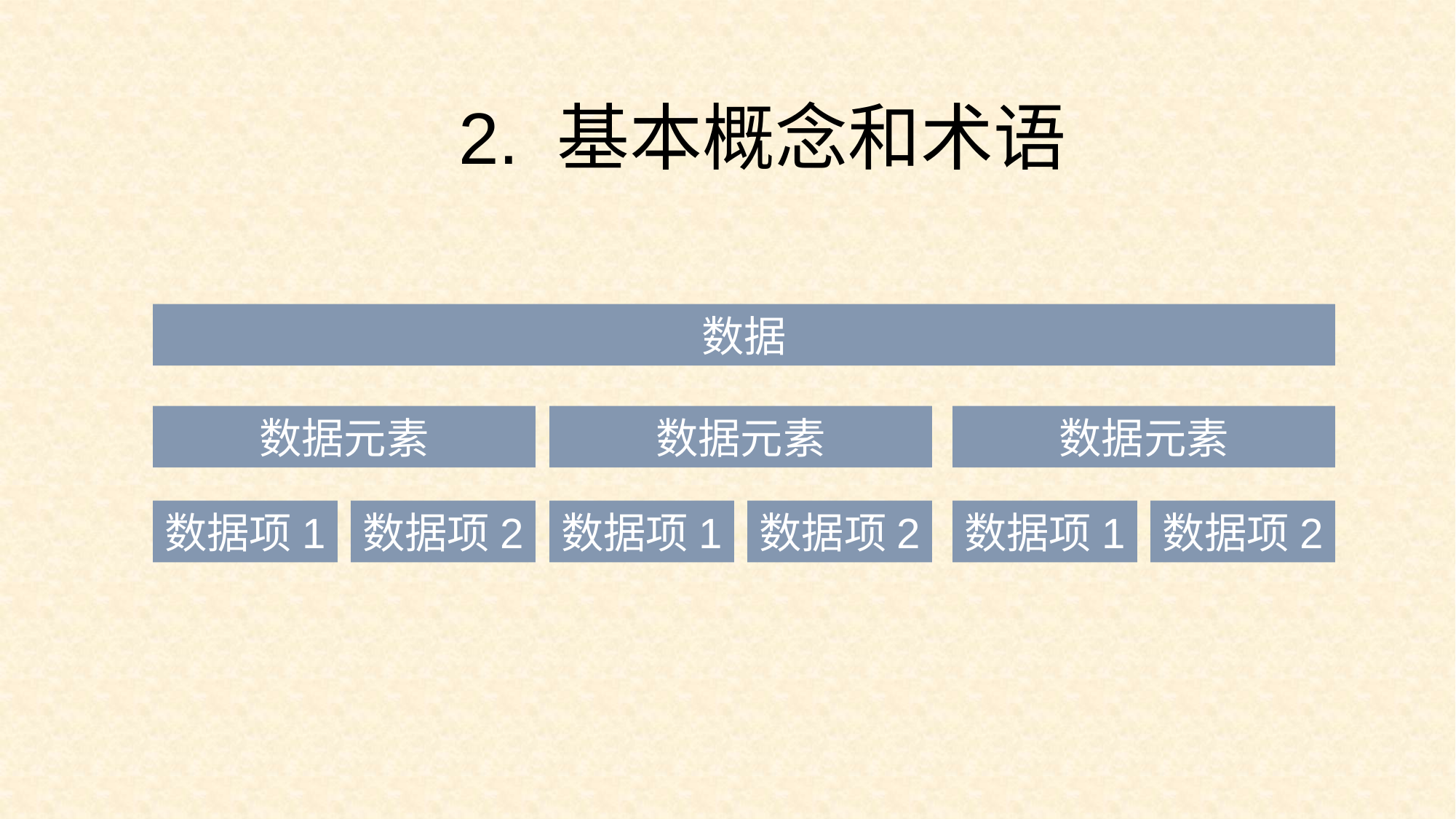

2. 基本概念和术语
数据
数据元素
数据元素
数据元素
数据项1
数据项2
数据项1
数据项2
数据项1
数据项2